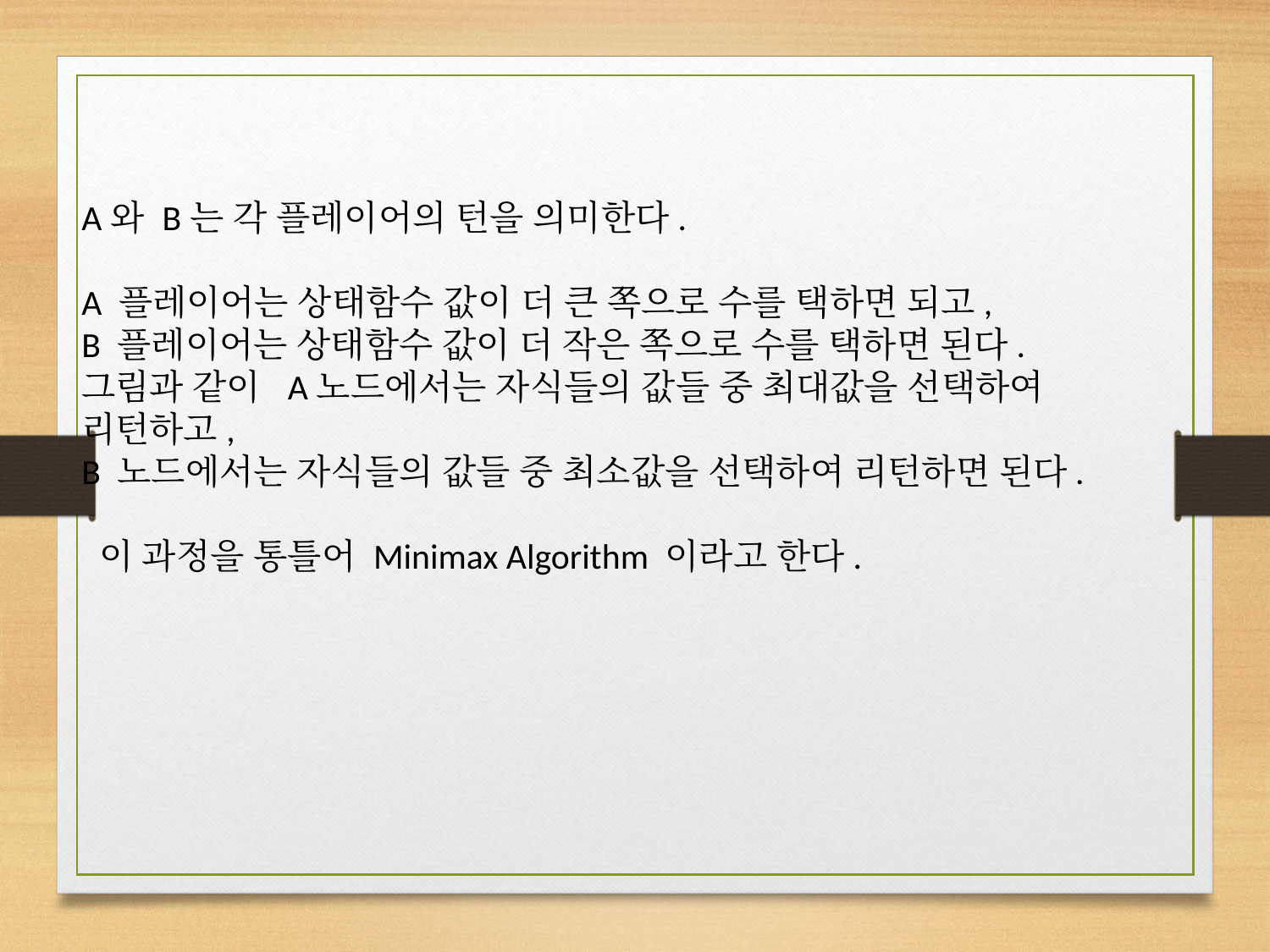

A와 B는 각 플레이어의 턴을 의미한다.

A 플레이어는 상태함수 값이 더 큰 쪽으로 수를 택하면 되고,
B 플레이어는 상태함수 값이 더 작은 쪽으로 수를 택하면 된다.
그림과 같이  A노드에서는 자식들의 값들 중 최대값을 선택하여 리턴하고,
B 노드에서는 자식들의 값들 중 최소값을 선택하여 리턴하면 된다.

 이 과정을 통틀어 Minimax Algorithm 이라고 한다.